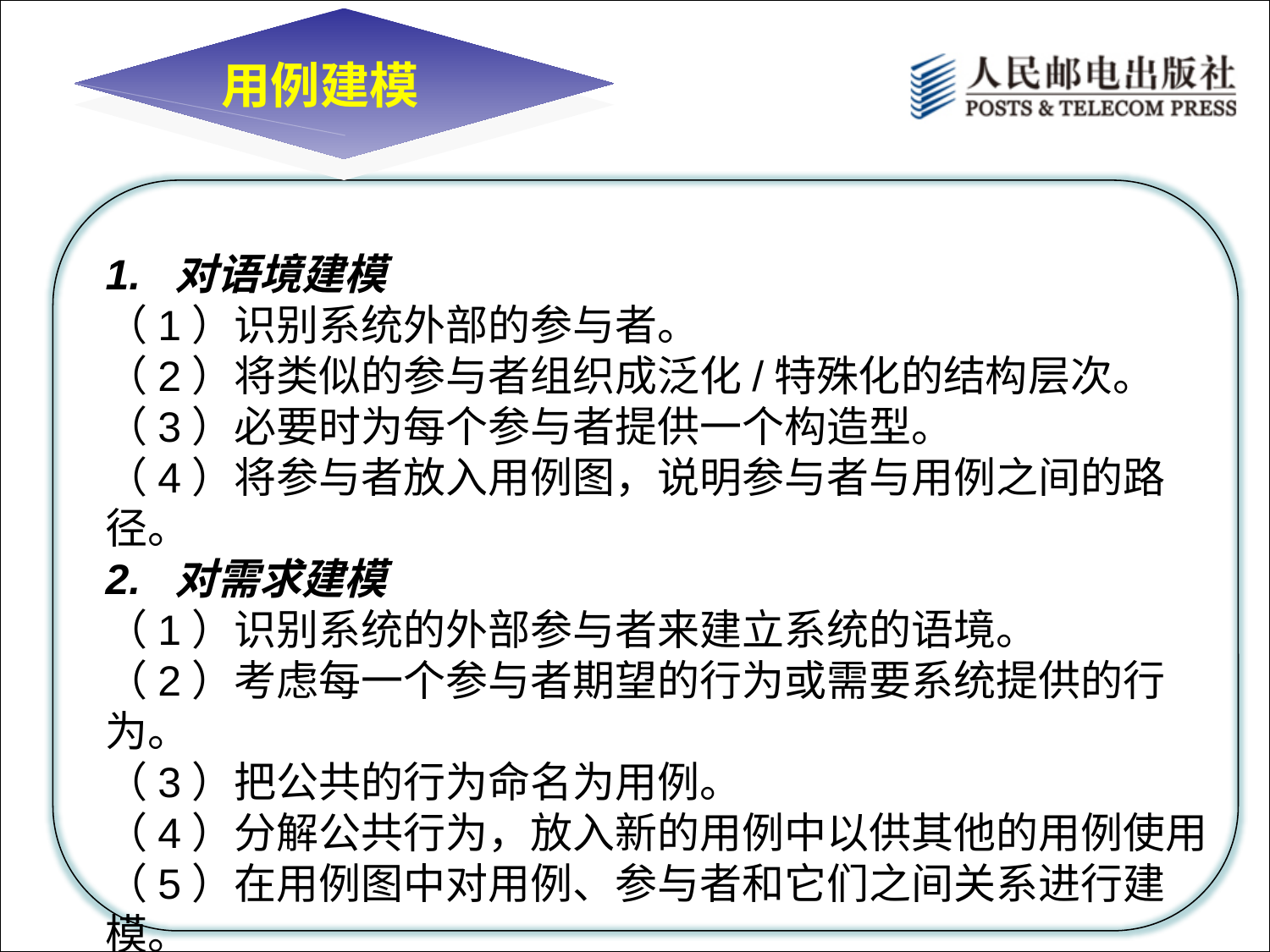

用例建模

1.  对语境建模
（1）识别系统外部的参与者。
（2）将类似的参与者组织成泛化/特殊化的结构层次。
（3）必要时为每个参与者提供一个构造型。
（4）将参与者放入用例图，说明参与者与用例之间的路径。
2.  对需求建模
（1）识别系统的外部参与者来建立系统的语境。
（2）考虑每一个参与者期望的行为或需要系统提供的行为。
（3）把公共的行为命名为用例。
（4）分解公共行为，放入新的用例中以供其他的用例使用
（5）在用例图中对用例、参与者和它们之间关系进行建模。